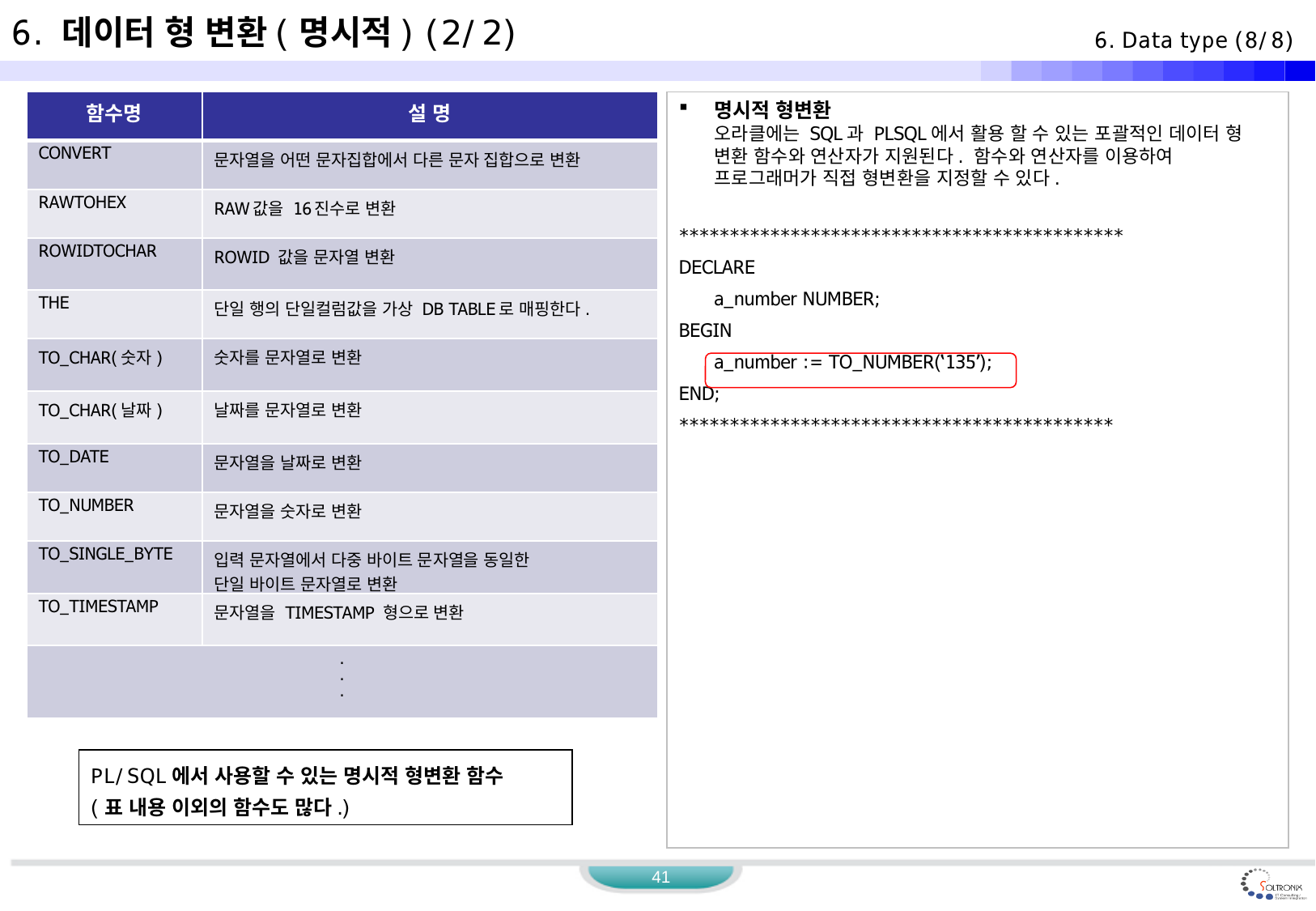

6. 데이터 형 변환(명시적) (2/2)
6. Data type (8/8)
| 함수명 | 설 명 |
| --- | --- |
| CONVERT | 문자열을 어떤 문자집합에서 다른 문자 집합으로 변환 |
| RAWTOHEX | RAW값을 16진수로 변환 |
| ROWIDTOCHAR | ROWID 값을 문자열 변환 |
| THE | 단일 행의 단일컬럼값을 가상 DB TABLE로 매핑한다. |
| TO\_CHAR(숫자) | 숫자를 문자열로 변환 |
| TO\_CHAR(날짜) | 날짜를 문자열로 변환 |
| TO\_DATE | 문자열을 날짜로 변환 |
| TO\_NUMBER | 문자열을 숫자로 변환 |
| TO\_SINGLE\_BYTE | 입력 문자열에서 다중 바이트 문자열을 동일한 단일 바이트 문자열로 변환 |
| TO\_TIMESTAMP | 문자열을 TIMESTAMP 형으로 변환 |
| . . . |  |
명시적 형변환
오라클에는 SQL과 PLSQL에서 활용 할 수 있는 포괄적인 데이터 형 변환 함수와 연산자가 지원된다. 함수와 연산자를 이용하여
프로그래머가 직접 형변환을 지정할 수 있다.

********************************************
DECLARE
	a_number NUMBER;
BEGIN
	a_number := TO_NUMBER(‘135’);
END;
*******************************************

PL/SQL에서 사용할 수 있는 명시적 형변환 함수
(표 내용 이외의 함수도 많다.)